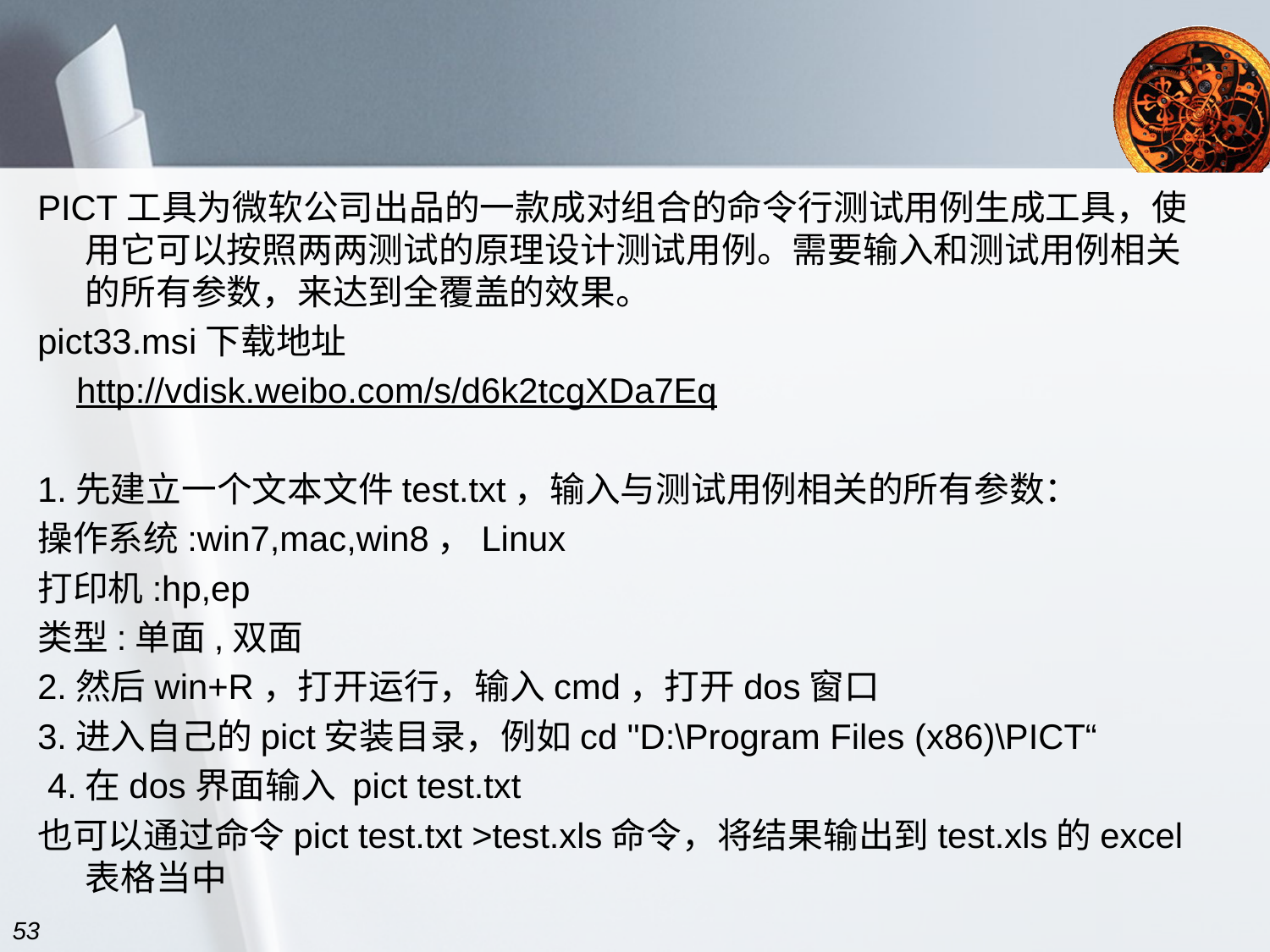

#
PICT工具为微软公司出品的一款成对组合的命令行测试用例生成工具，使用它可以按照两两测试的原理设计测试用例。需要输入和测试用例相关的所有参数，来达到全覆盖的效果。
pict33.msi下载地址
    http://vdisk.weibo.com/s/d6k2tcgXDa7Eq

1.先建立一个文本文件test.txt，输入与测试用例相关的所有参数：
操作系统:win7,mac,win8，Linux
打印机:hp,ep
类型:单面,双面
2.然后win+R，打开运行，输入cmd，打开dos窗口
3.进入自己的pict安装目录，例如cd "D:\Program Files (x86)\PICT“
 4.在dos界面输入 pict test.txt
也可以通过命令pict test.txt >test.xls命令，将结果输出到test.xls的excel表格当中

53